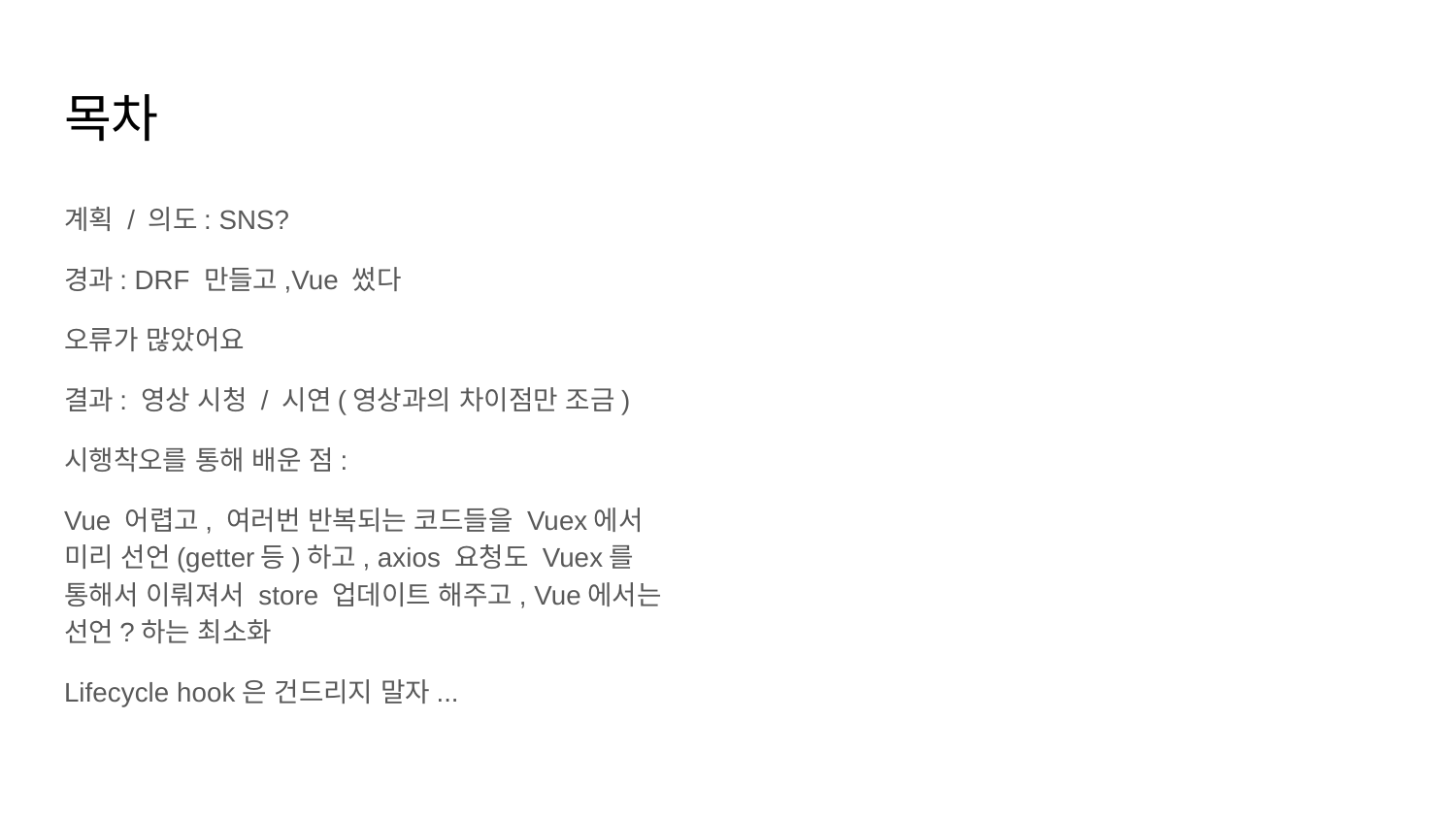

# 목차
계획 / 의도: SNS?
경과: DRF 만들고,Vue 썼다
오류가 많았어요
결과: 영상 시청 / 시연(영상과의 차이점만 조금)
시행착오를 통해 배운 점:
Vue 어렵고, 여러번 반복되는 코드들을 Vuex에서 미리 선언(getter등)하고, axios 요청도 Vuex를 통해서 이뤄져서 store 업데이트 해주고, Vue에서는 선언?하는 최소화
Lifecycle hook은 건드리지 말자...